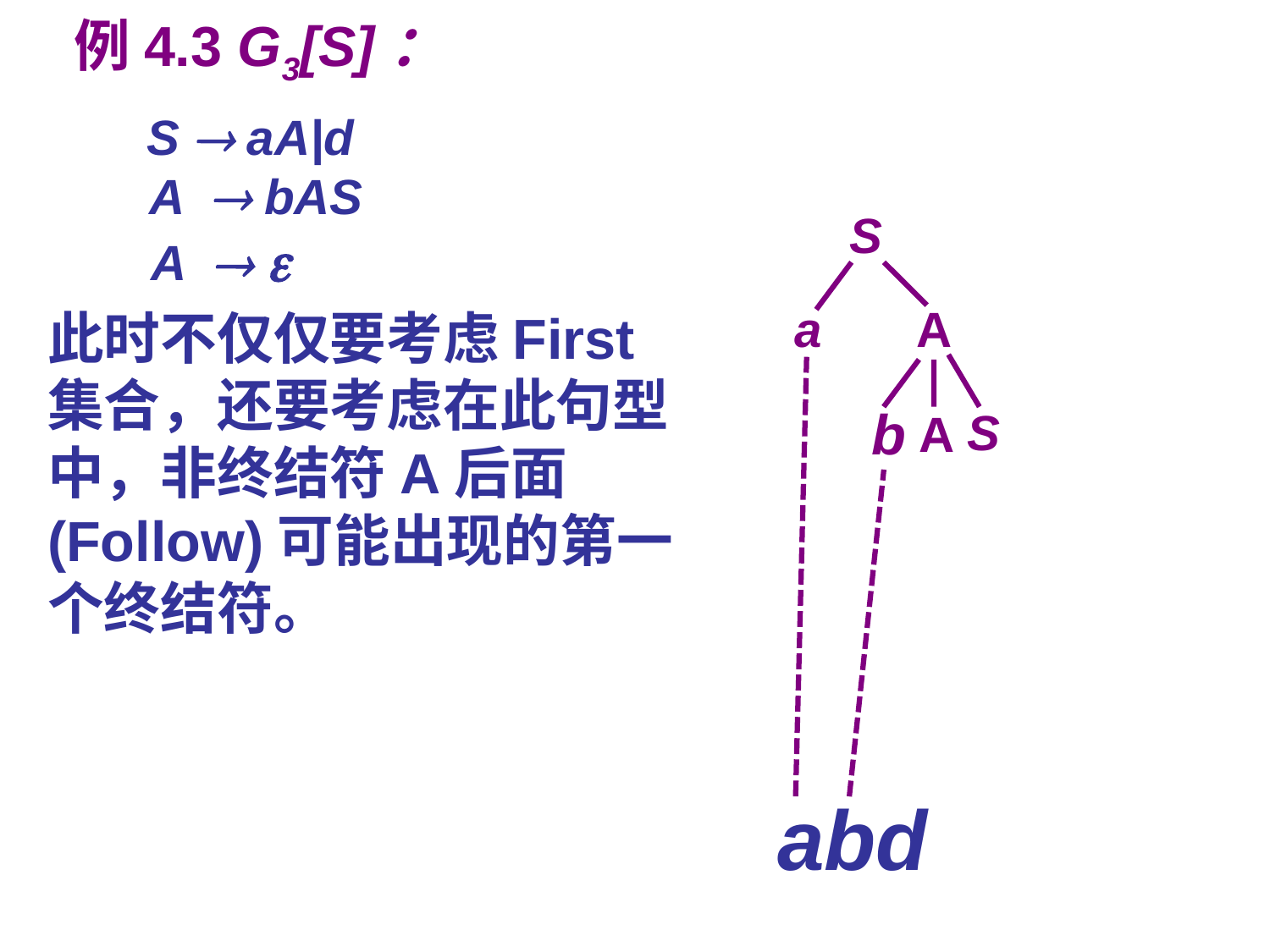

例4.3 G3[S]：

           S → aA|d	         	 	 A  → bAS
	 A  → ε
S

a
A
此时不仅仅要考虑First集合，还要考虑在此句型中，非终结符A后面(Follow)可能出现的第一个终结符。

b
S
A

           abd